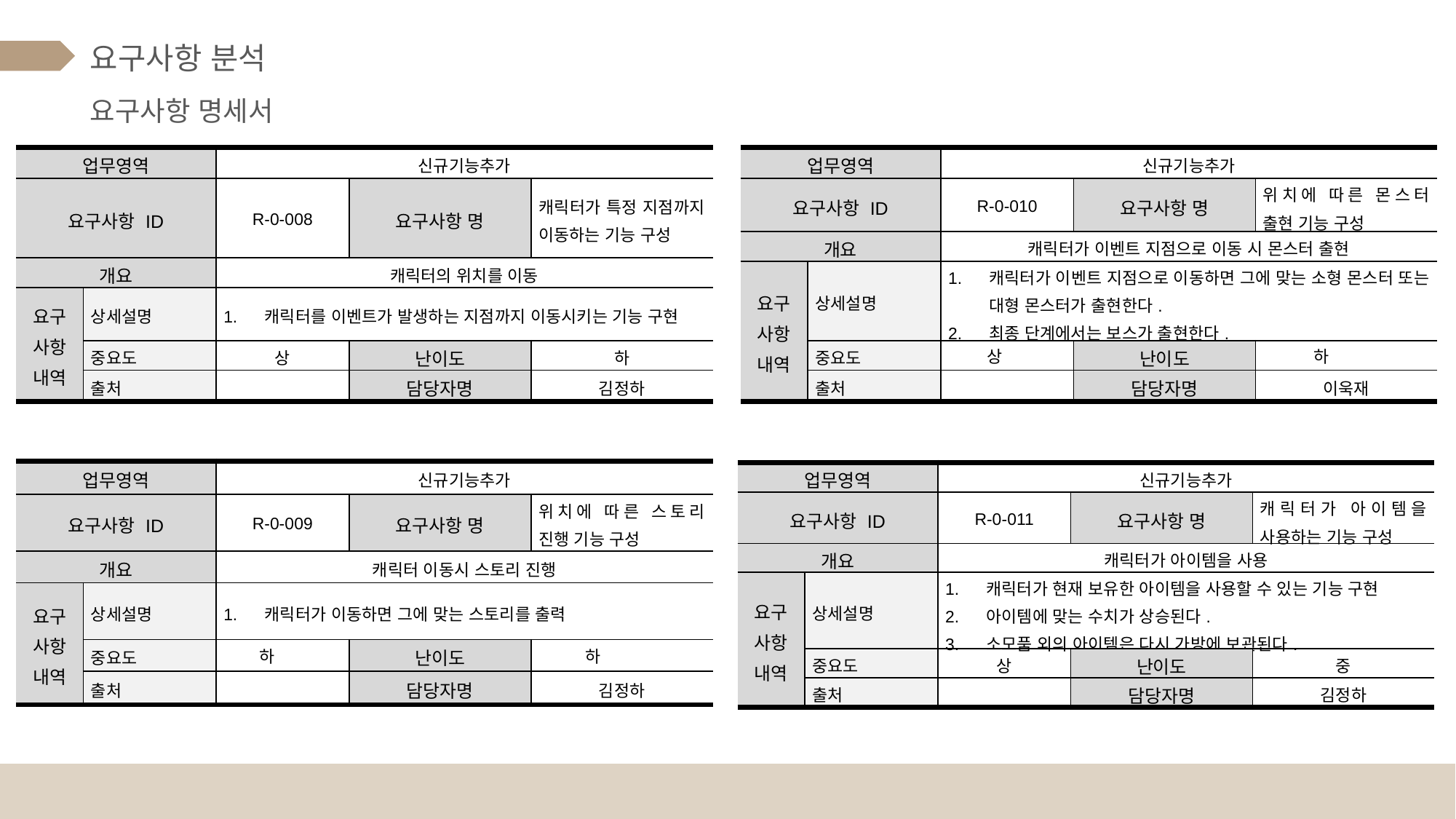

요구사항 분석

요구사항 명세서
| 업무영역 |  | 신규기능추가 |  |  |
| --- | --- | --- | --- | --- |
| 요구사항 ID |  | R-0-010 | 요구사항 명 | 위치에 따른 몬스터 출현 기능 구성 |
| 개요 |  | 캐릭터가 이벤트 지점으로 이동 시 몬스터 출현 |  |  |
| 요구 사항 내역 | 상세설명 | 캐릭터가 이벤트 지점으로 이동하면 그에 맞는 소형 몬스터 또는 대형 몬스터가 출현한다. 최종 단계에서는 보스가 출현한다. |  |  |
|  | 중요도 | 상 | 난이도 | 하 |
|  | 출처 |  | 담당자명 | 이욱재 |
| 업무영역 |  | 신규기능추가 |  |  |
| --- | --- | --- | --- | --- |
| 요구사항 ID |  | R-0-008 | 요구사항 명 | 캐릭터가 특정 지점까지 이동하는 기능 구성 |
| 개요 |  | 캐릭터의 위치를 이동 |  |  |
| 요구 사항 내역 | 상세설명 | 캐릭터를 이벤트가 발생하는 지점까지 이동시키는 기능 구현 |  |  |
|  | 중요도 | 상 | 난이도 | 하 |
|  | 출처 |  | 담당자명 | 김정하 |
| 업무영역 |  | 신규기능추가 |  |  |
| --- | --- | --- | --- | --- |
| 요구사항 ID |  | R-0-009 | 요구사항 명 | 위치에 따른 스토리 진행 기능 구성 |
| 개요 |  | 캐릭터 이동시 스토리 진행 |  |  |
| 요구 사항 내역 | 상세설명 | 캐릭터가 이동하면 그에 맞는 스토리를 출력 |  |  |
|  | 중요도 | 하 | 난이도 | 하 |
|  | 출처 |  | 담당자명 | 김정하 |
| 업무영역 |  | 신규기능추가 |  |  |
| --- | --- | --- | --- | --- |
| 요구사항 ID |  | R-0-011 | 요구사항 명 | 캐릭터가 아이템을 사용하는 기능 구성 |
| 개요 |  | 캐릭터가 아이템을 사용 |  |  |
| 요구 사항 내역 | 상세설명 | 캐릭터가 현재 보유한 아이템을 사용할 수 있는 기능 구현 아이템에 맞는 수치가 상승된다. 소모품 외의 아이템은 다시 가방에 보관된다. |  |  |
|  | 중요도 | 상 | 난이도 | 중 |
|  | 출처 |  | 담당자명 | 김정하 |